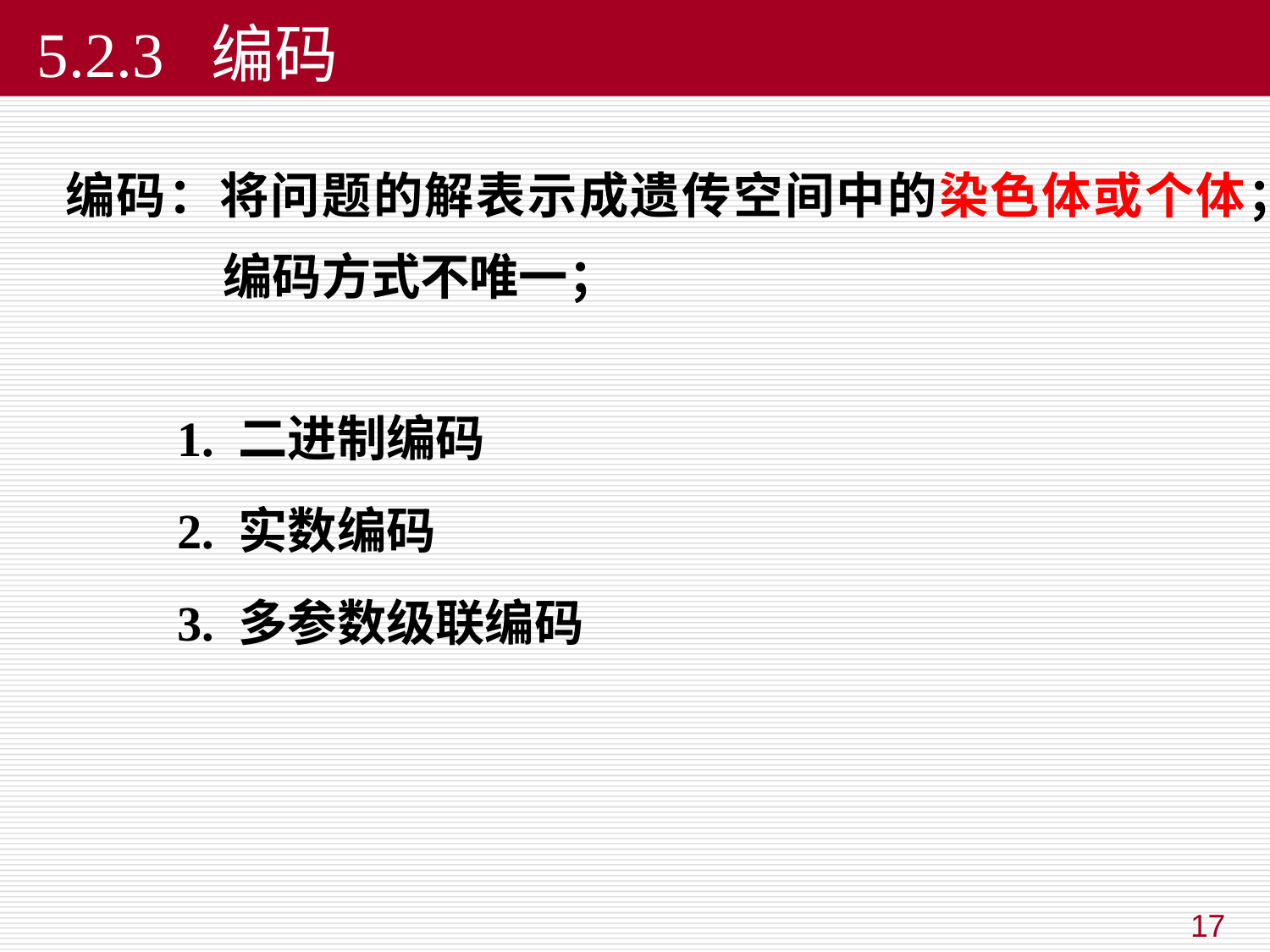

# 5.2.3  编码
编码：将问题的解表示成遗传空间中的染色体或个体；
             编码方式不唯一；
1. 二进制编码
2. 实数编码
3. 多参数级联编码
17